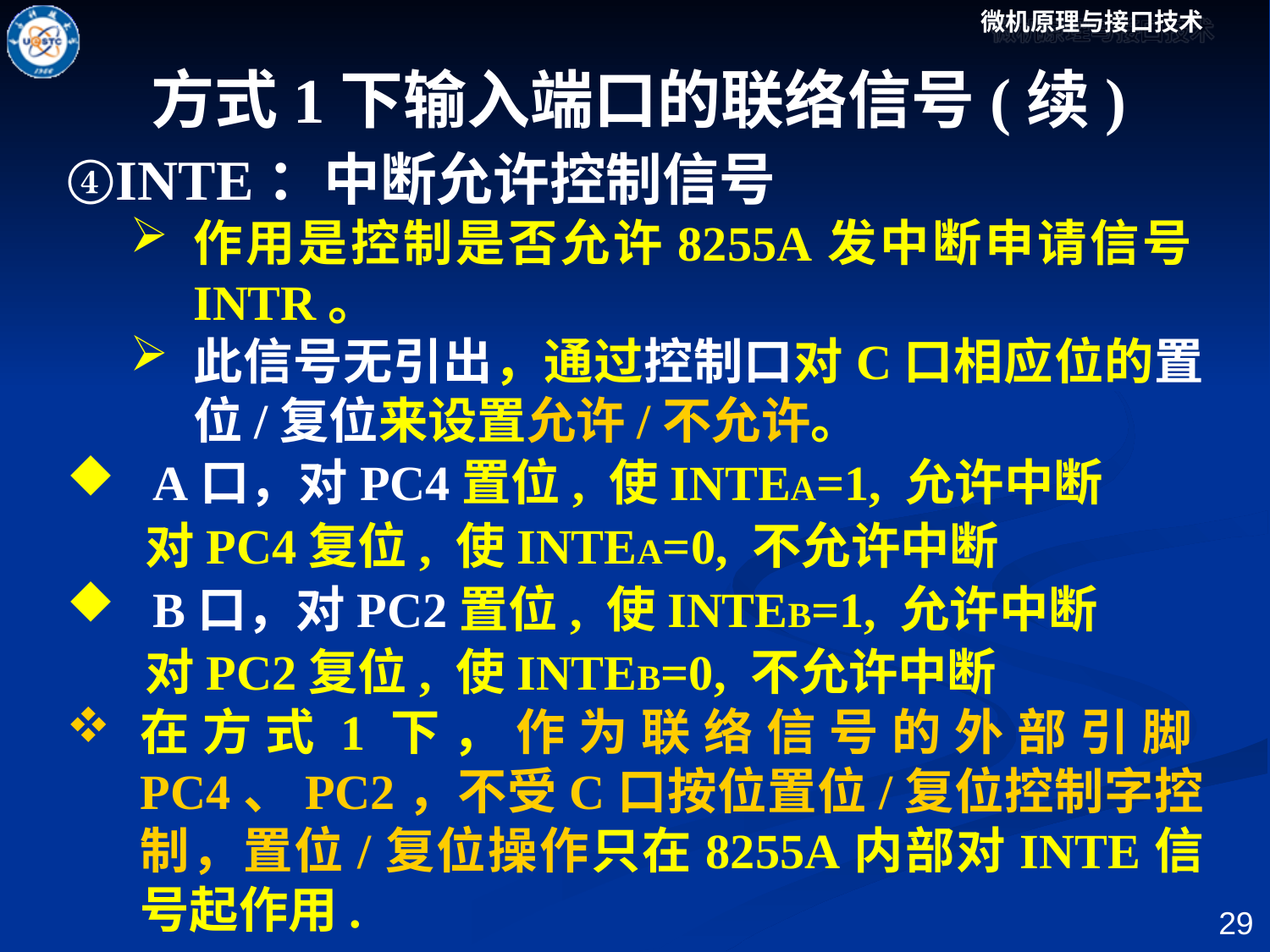

方式1下输入端口的联络信号(续)
④INTE：中断允许控制信号
作用是控制是否允许8255A发中断申请信号INTR。
此信号无引出，通过控制口对C口相应位的置位/复位来设置允许/不允许。
 A口，对PC4置位, 使INTEA=1, 允许中断
      对PC4复位, 使INTEA=0, 不允许中断
 B口，对PC2置位, 使INTEB=1, 允许中断
      对PC2复位, 使INTEB=0, 不允许中断
在方式1下，作为联络信号的外部引脚PC4、PC2，不受C口按位置位/复位控制字控制，置位/复位操作只在8255A内部对INTE信号起作用.